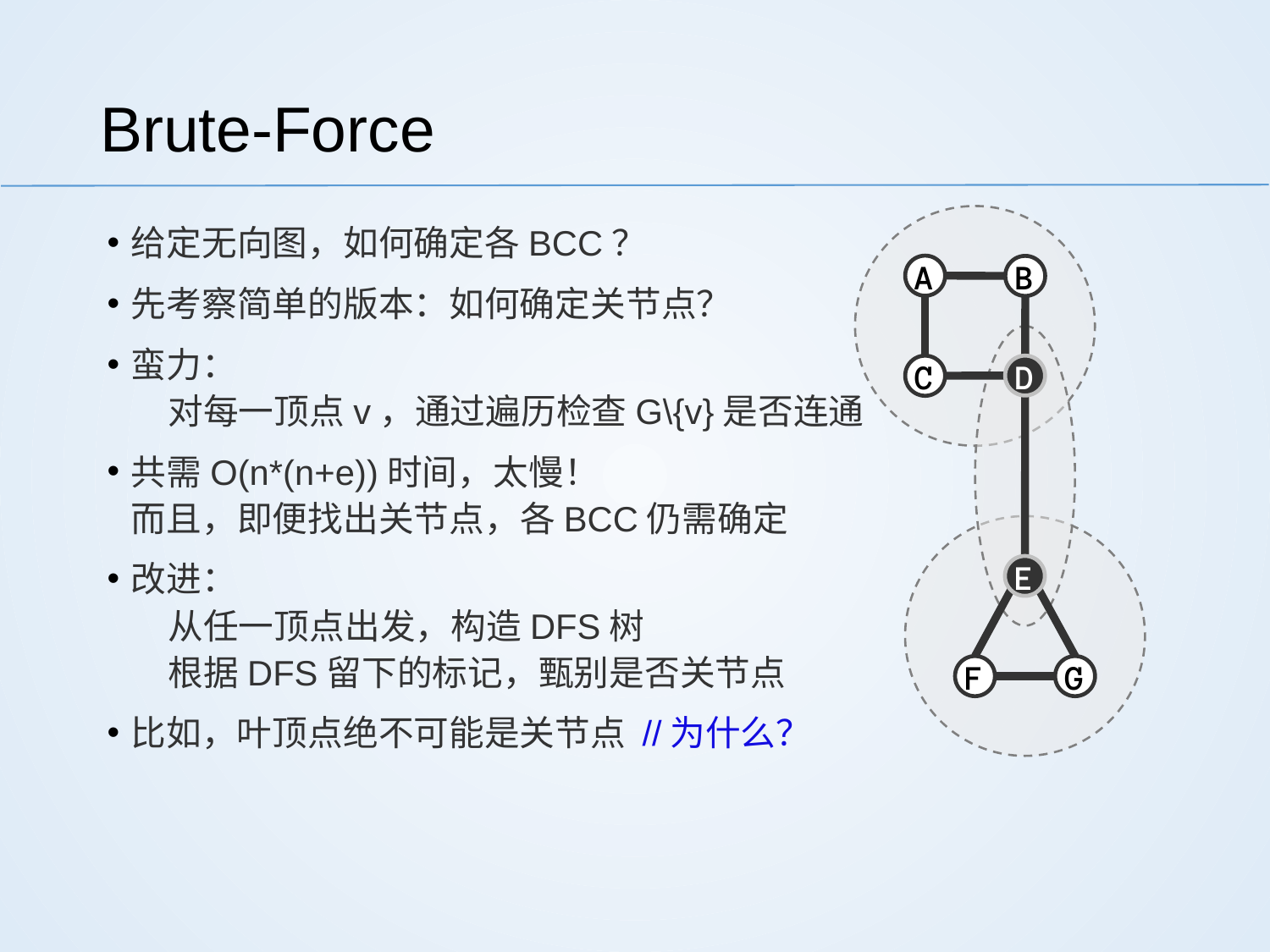

# Brute-Force

给定无向图，如何确定各BCC？
先考察简单的版本：如何确定关节点？
蛮力：
	对每一顶点v，通过遍历检查G\{v}是否连通
共需O(n*(n+e))时间，太慢！
而且，即便找出关节点，各BCC仍需确定
改进：
	从任一顶点出发，构造DFS树
	根据DFS留下的标记，甄别是否关节点
比如，叶顶点绝不可能是关节点 //为什么？
A
B
C
D

E
F
G